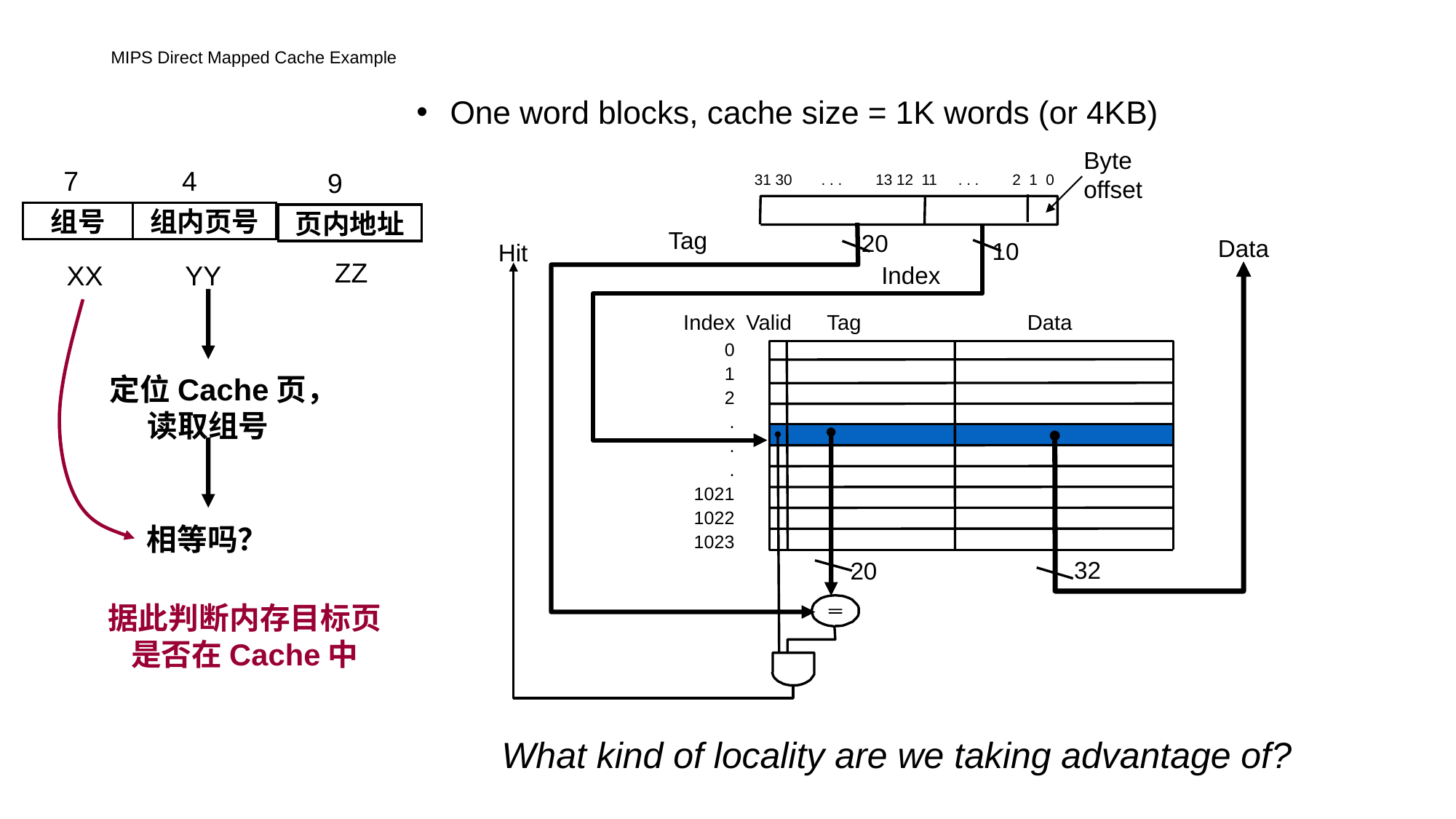

# MIPS Direct Mapped Cache Example
One word blocks, cache size = 1K words (or 4KB)
Byte offset
31 30       . . .        13 12  11     . . .        2  1  0

7
4
9
组号
组内页号
页内地址
Tag

20

10

Index
Data

32

Hit

ZZ
XX
YY

  Index
Valid
Tag
Data
0
1
2
.
.
.
1021
1022
1023

定位Cache页，读取组号

20

相等吗？
据此判断内存目标页是否在Cache中
What kind of locality are we taking advantage of?